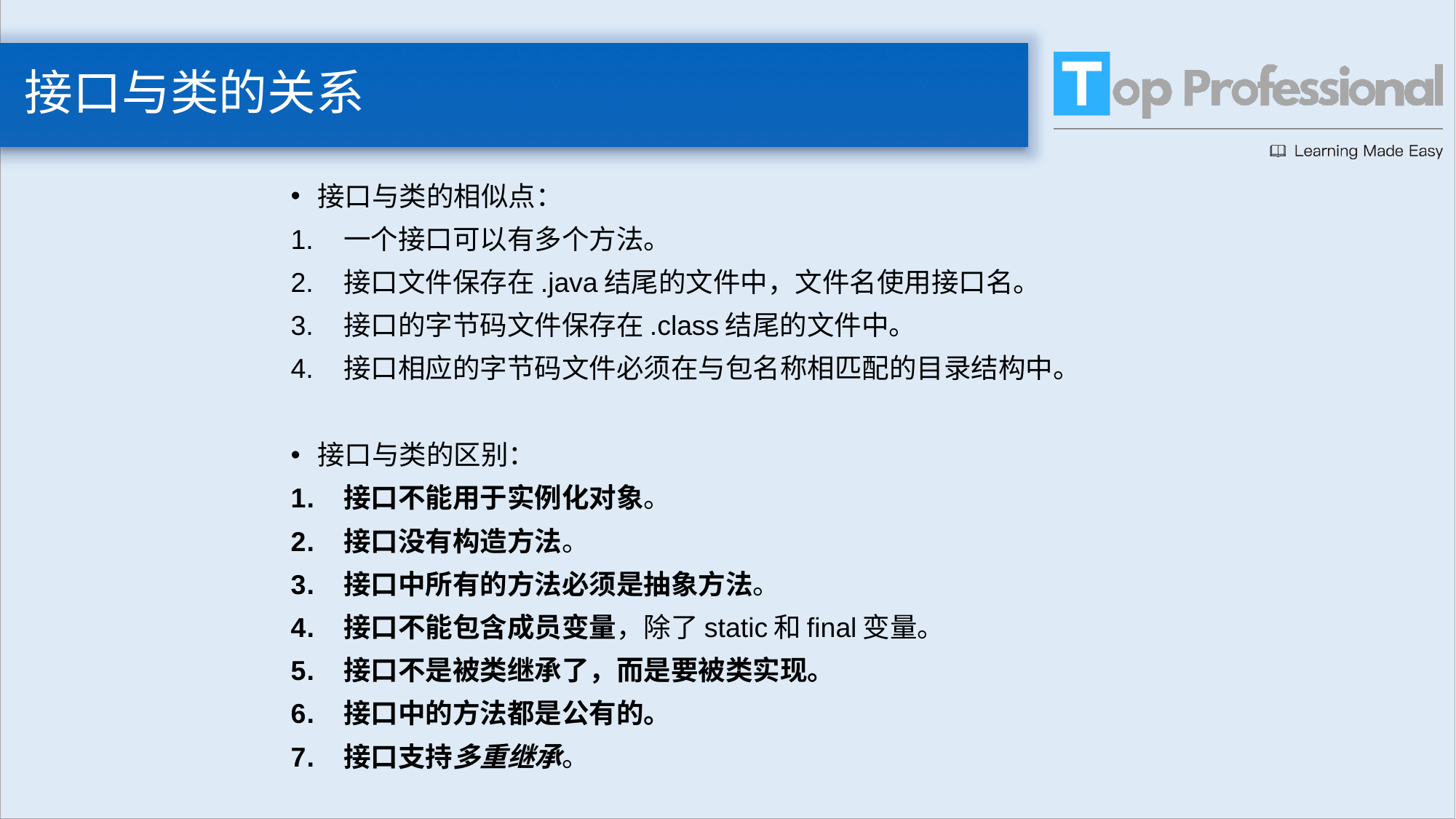

# 接口与类的关系
接口与类的相似点：
一个接口可以有多个方法。
接口文件保存在.java结尾的文件中，文件名使用接口名。
接口的字节码文件保存在.class结尾的文件中。
接口相应的字节码文件必须在与包名称相匹配的目录结构中。

接口与类的区别：
接口不能用于实例化对象。
接口没有构造方法。
接口中所有的方法必须是抽象方法。
接口不能包含成员变量，除了static和final变量。
接口不是被类继承了，而是要被类实现。
接口中的方法都是公有的。
接口支持多重继承。